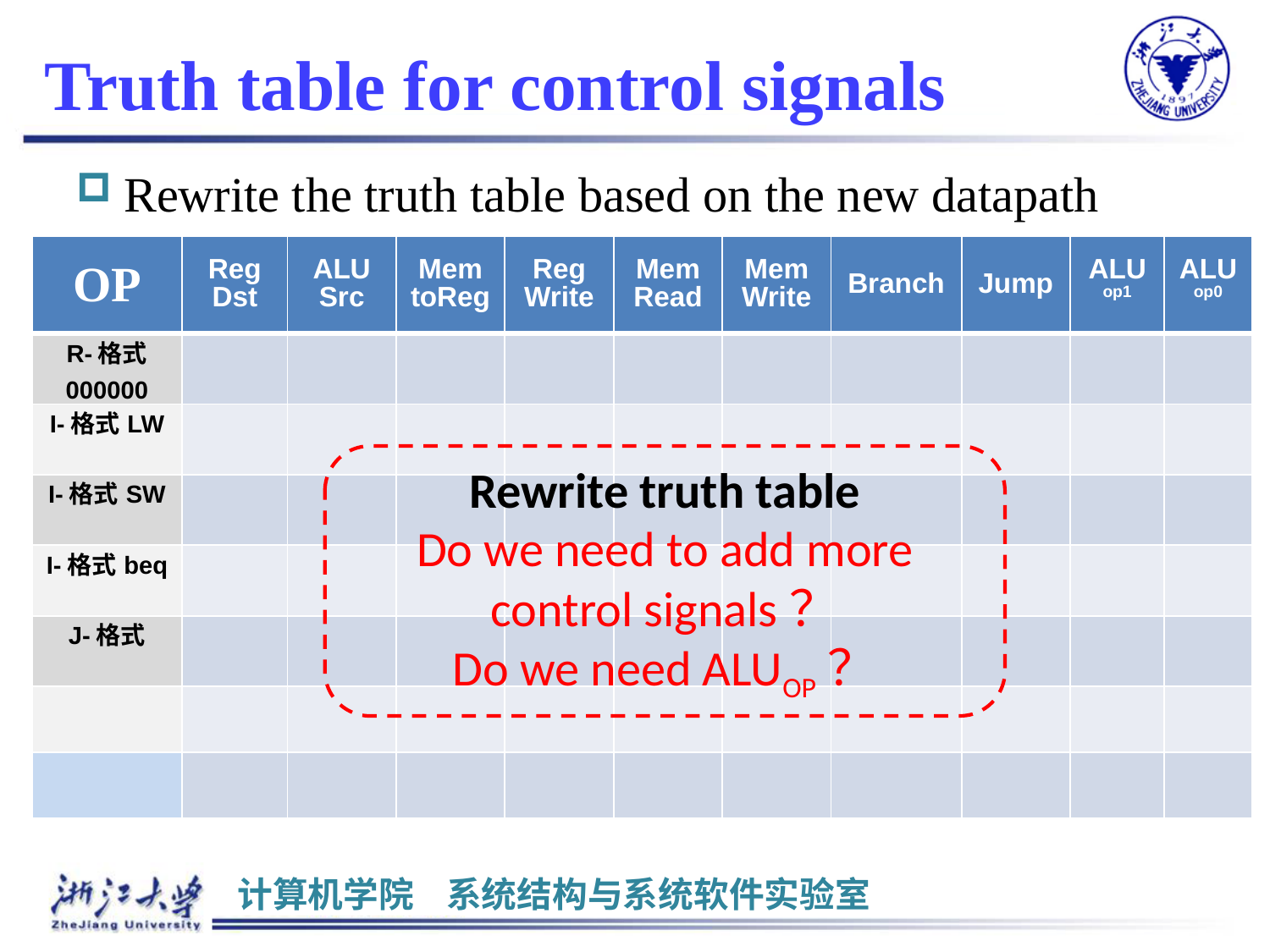

# Truth table for control signals
Rewrite the truth table based on the new datapath
| OP | Reg Dst | ALU Src | Mem toReg | Reg Write | Mem Read | Mem Write | Branch | Jump | ALU op1 | ALU op0 |
| --- | --- | --- | --- | --- | --- | --- | --- | --- | --- | --- |
| R-格式 000000 |  |  |  |  |  |  |  |  |  |  |
| I-格式LW |  |  |  |  |  |  |  |  |  |  |
| I-格式SW |  |  |  |  |  |  |  |  |  |  |
| I-格式beq |  |  |  |  |  |  |  |  |  |  |
| J-格式 |  |  |  |  |  |  |  |  |  |  |
|  |  |  |  |  |  |  |  |  |  |  |
|  |  |  |  |  |  |  |  |  |  |  |
Rewrite truth table
Do we need to add more control signals？
Do we need ALUOP？